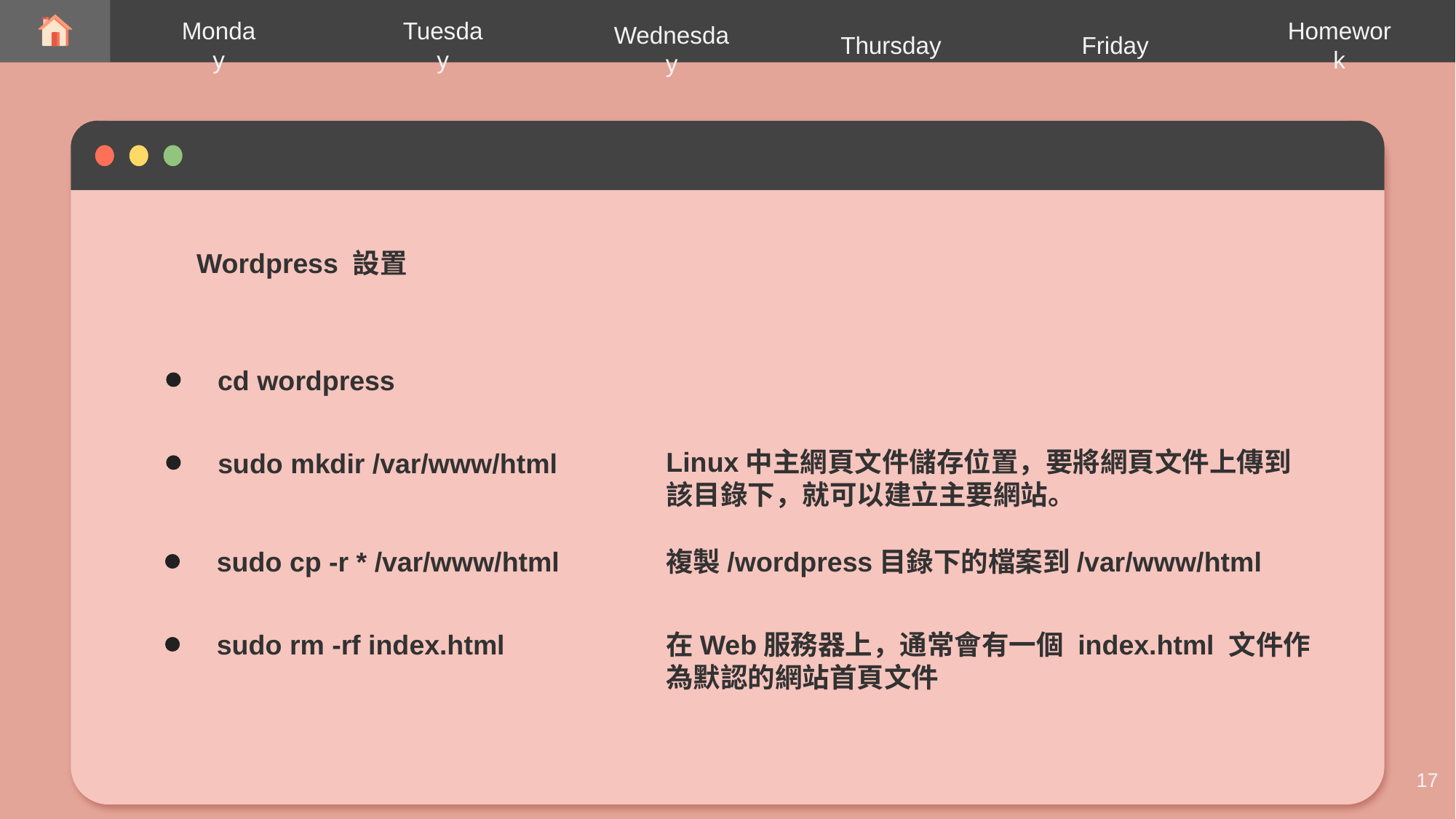

Thursday
Monday
Tuesday
Wednesday
Friday
Homework

Wordpress 設置
cd wordpress

Linux中主網頁文件儲存位置，要將網頁文件上傳到該目錄下，就可以建立主要網站。
sudo mkdir /var/www/html

複製/wordpress目錄下的檔案到/var/www/html
sudo cp -r * /var/www/html

在Web服務器上，通常會有一個 index.html 文件作為默認的網站首頁文件
sudo rm -rf index.html

17